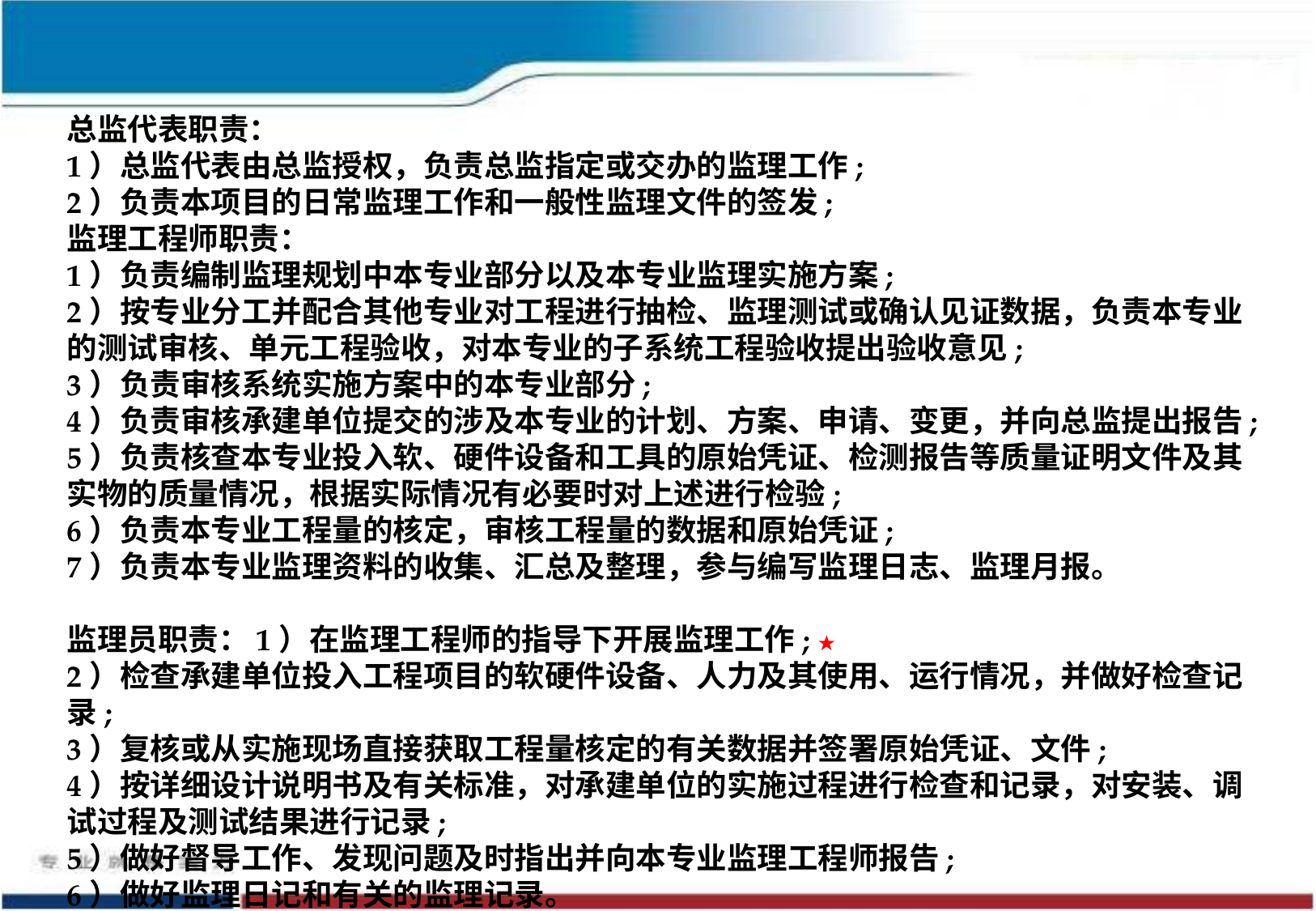

总监代表职责：
1）总监代表由总监授权，负责总监指定或交办的监理工作;
2）负责本项目的日常监理工作和一般性监理文件的签发;
监理工程师职责：
1）负责编制监理规划中本专业部分以及本专业监理实施方案;
2）按专业分工并配合其他专业对工程进行抽检、监理测试或确认见证数据，负责本专业的测试审核、单元工程验收，对本专业的子系统工程验收提出验收意见;
3）负责审核系统实施方案中的本专业部分;
4）负责审核承建单位提交的涉及本专业的计划、方案、申请、变更，并向总监提出报告;
5）负责核查本专业投入软、硬件设备和工具的原始凭证、检测报告等质量证明文件及其实物的质量情况，根据实际情况有必要时对上述进行检验;
6）负责本专业工程量的核定，审核工程量的数据和原始凭证;
7）负责本专业监理资料的收集、汇总及整理，参与编写监理日志、监理月报。

监理员职责：1）在监理工程师的指导下开展监理工作; ★
2）检查承建单位投入工程项目的软硬件设备、人力及其使用、运行情况，并做好检查记录;
3）复核或从实施现场直接获取工程量核定的有关数据并签署原始凭证、文件;
4）按详细设计说明书及有关标准，对承建单位的实施过程进行检查和记录，对安装、调试过程及测试结果进行记录;
5）做好督导工作、发现问题及时指出并向本专业监理工程师报告;
6）做好监理日记和有关的监理记录。